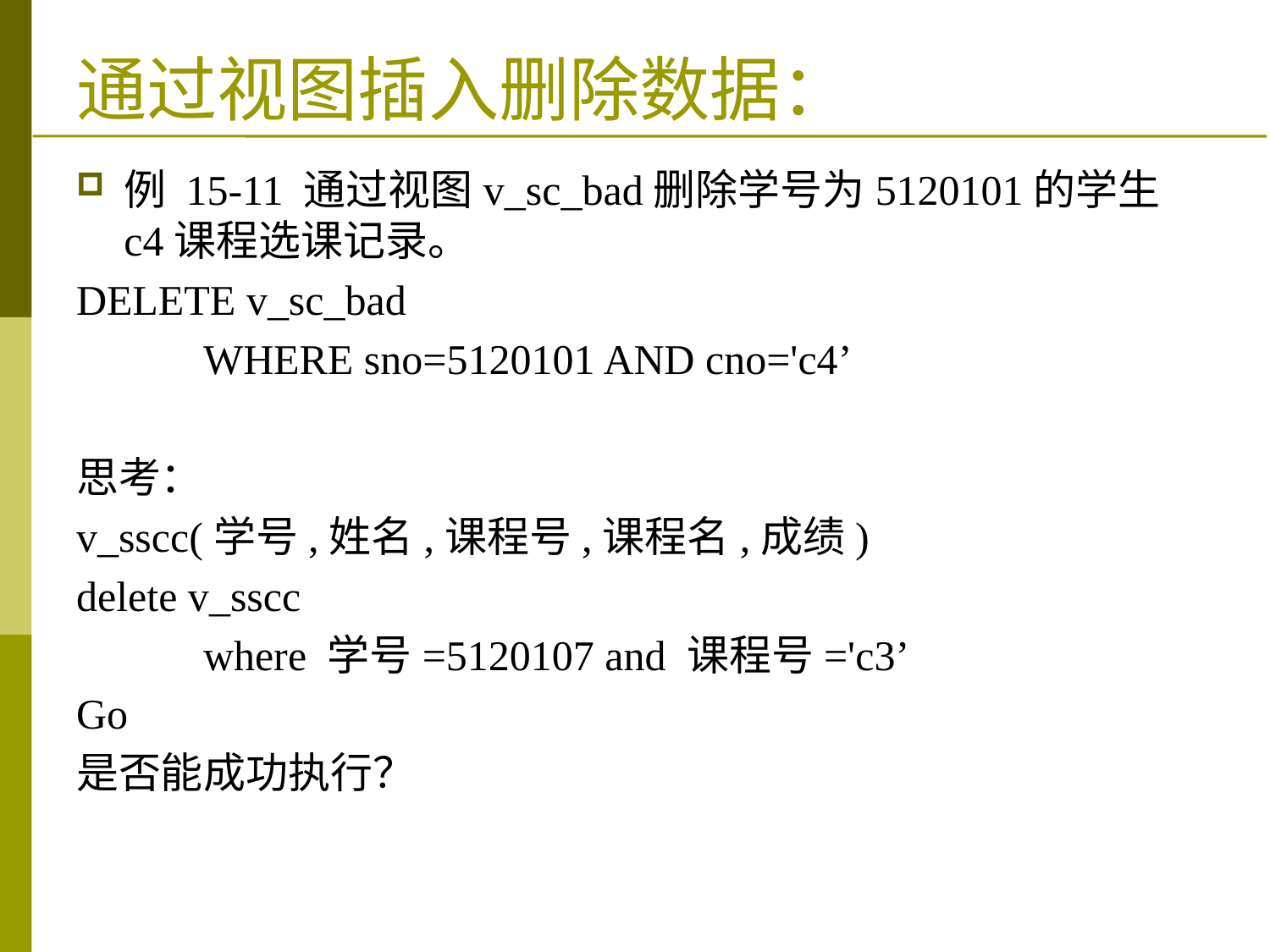

# 通过视图插入删除数据：
例 15-11 通过视图v_sc_bad删除学号为5120101的学生c4课程选课记录。
DELETE v_sc_bad
	WHERE sno=5120101 AND cno='c4’

思考：
v_sscc(学号,姓名,课程号,课程名,成绩)
delete v_sscc
	where 学号=5120107 and 课程号='c3’
Go
是否能成功执行？